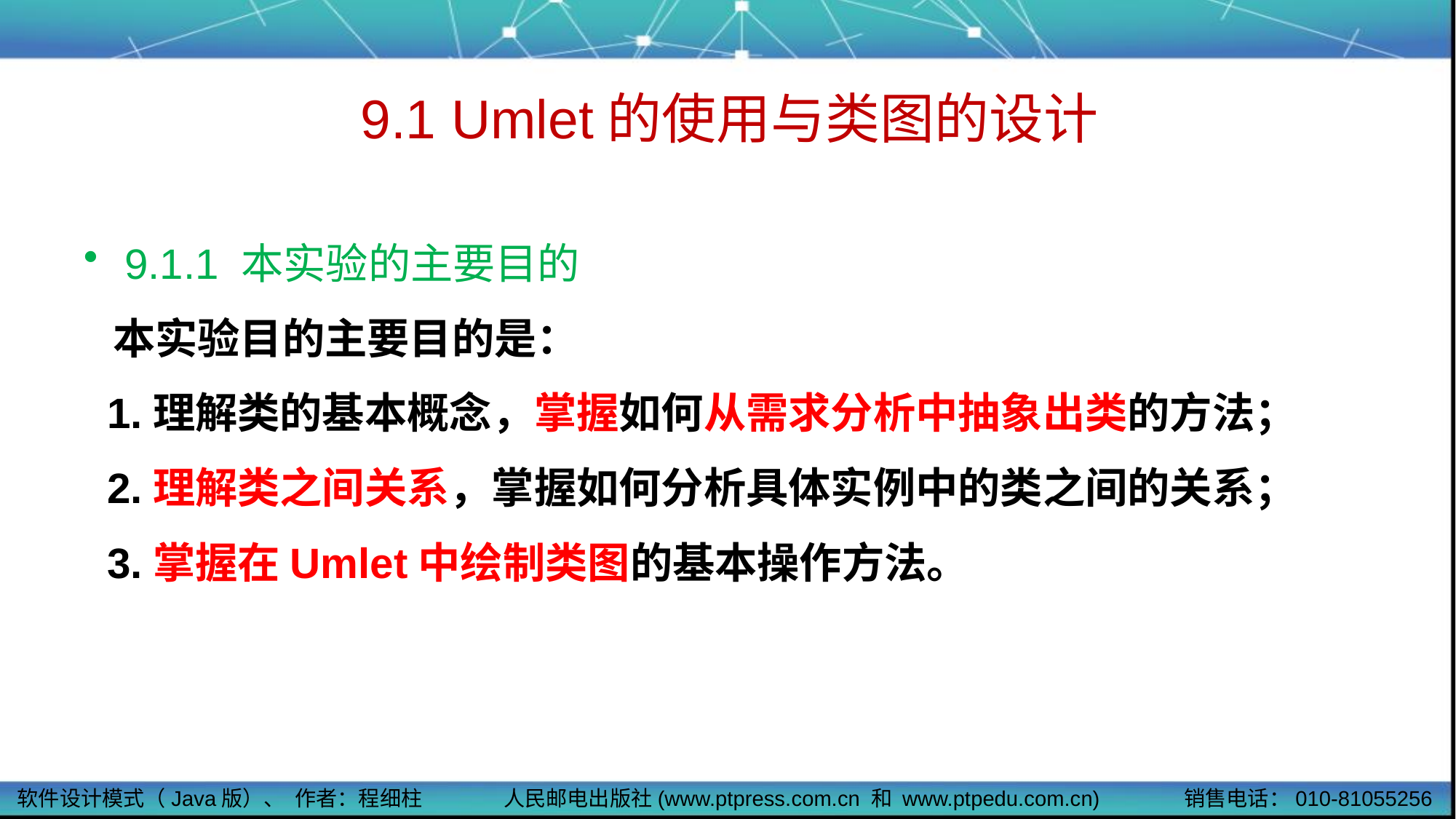

# 9.1 Umlet的使用与类图的设计
9.1.1 本实验的主要目的
  本实验目的主要目的是：
  1.理解类的基本概念，掌握如何从需求分析中抽象出类的方法；
  2.理解类之间关系，掌握如何分析具体实例中的类之间的关系；
  3.掌握在Umlet中绘制类图的基本操作方法。
软件设计模式（Java版）、  作者：程细柱
人民邮电出版社(www.ptpress.com.cn 和 www.ptpedu.com.cn)
销售电话：010-81055256